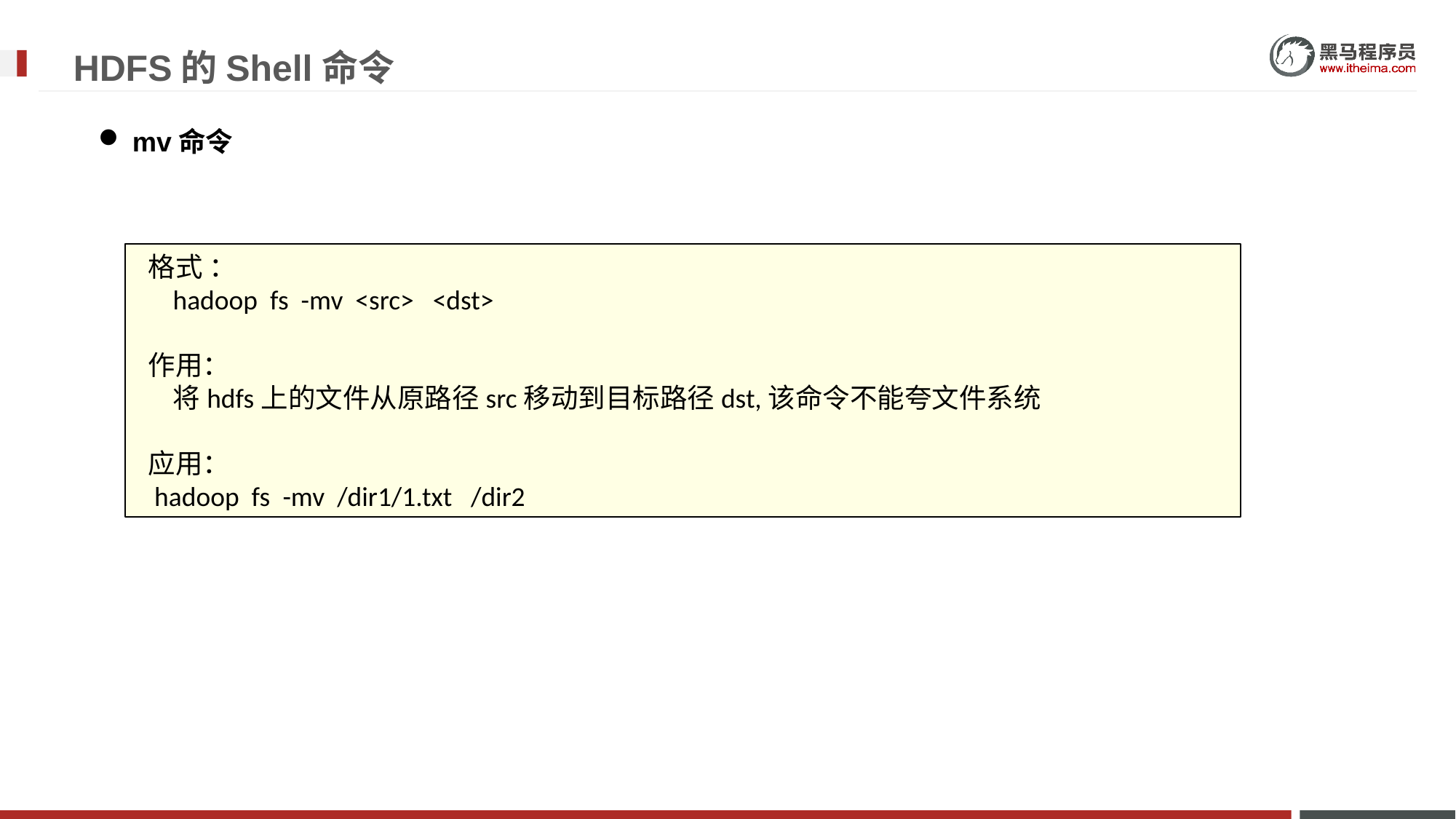

# HDFS的Shell命令
mv命令
 格式 ：
      hadoop  fs  -mv  <src>   <dst>

 作用：
     将hdfs上的文件从原路径src移动到目标路径dst,该命令不能夸文件系统

 应用：
   hadoop  fs  -mv  /dir1/1.txt   /dir2